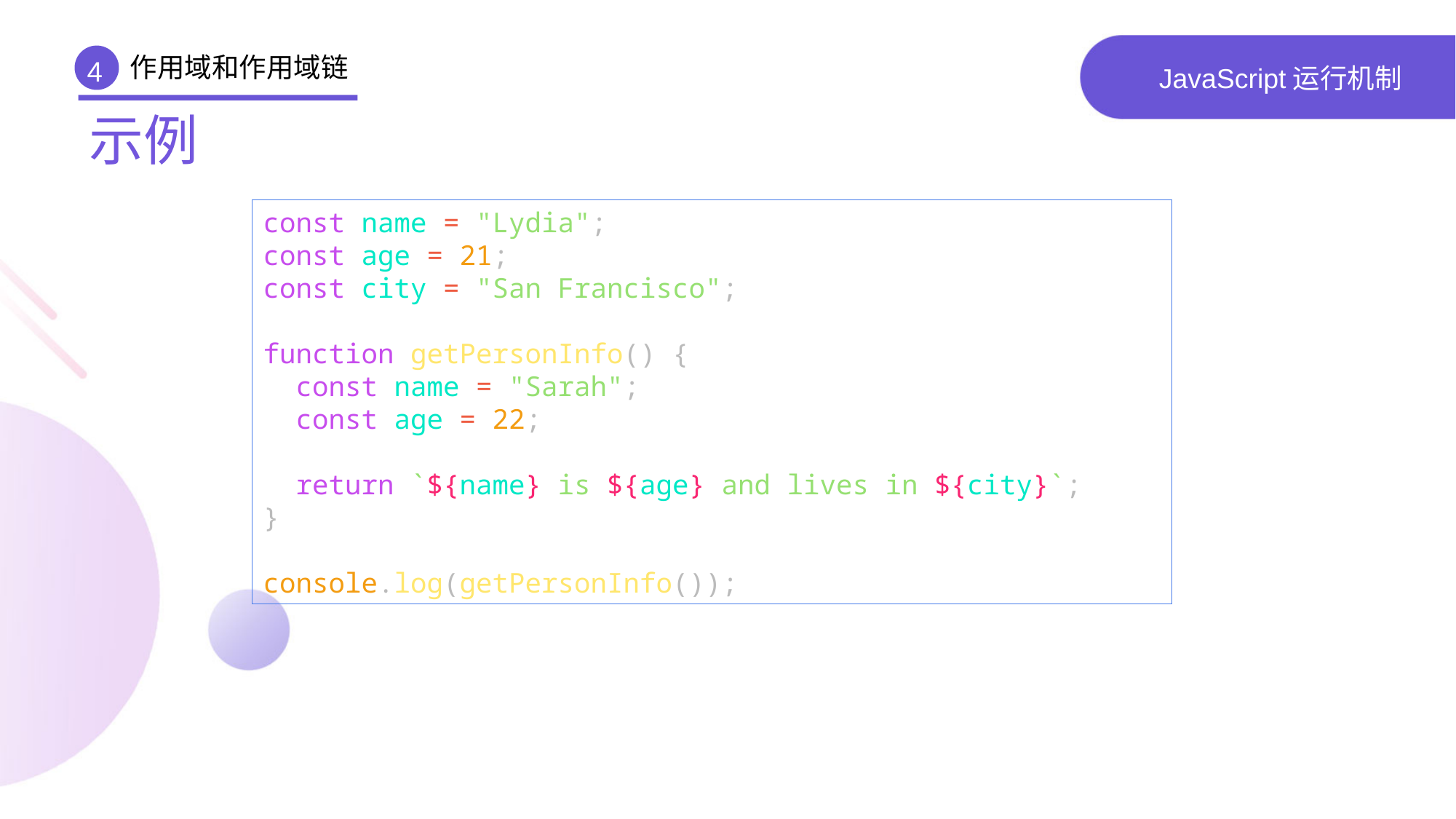

作用域和作用域链
4
# JavaScript运行机制
示例
const name = "Lydia";
const age = 21;
const city = "San Francisco";
function getPersonInfo() {
  const name = "Sarah";
  const age = 22;
  return `${name} is ${age} and lives in ${city}`;
}
console.log(getPersonInfo());